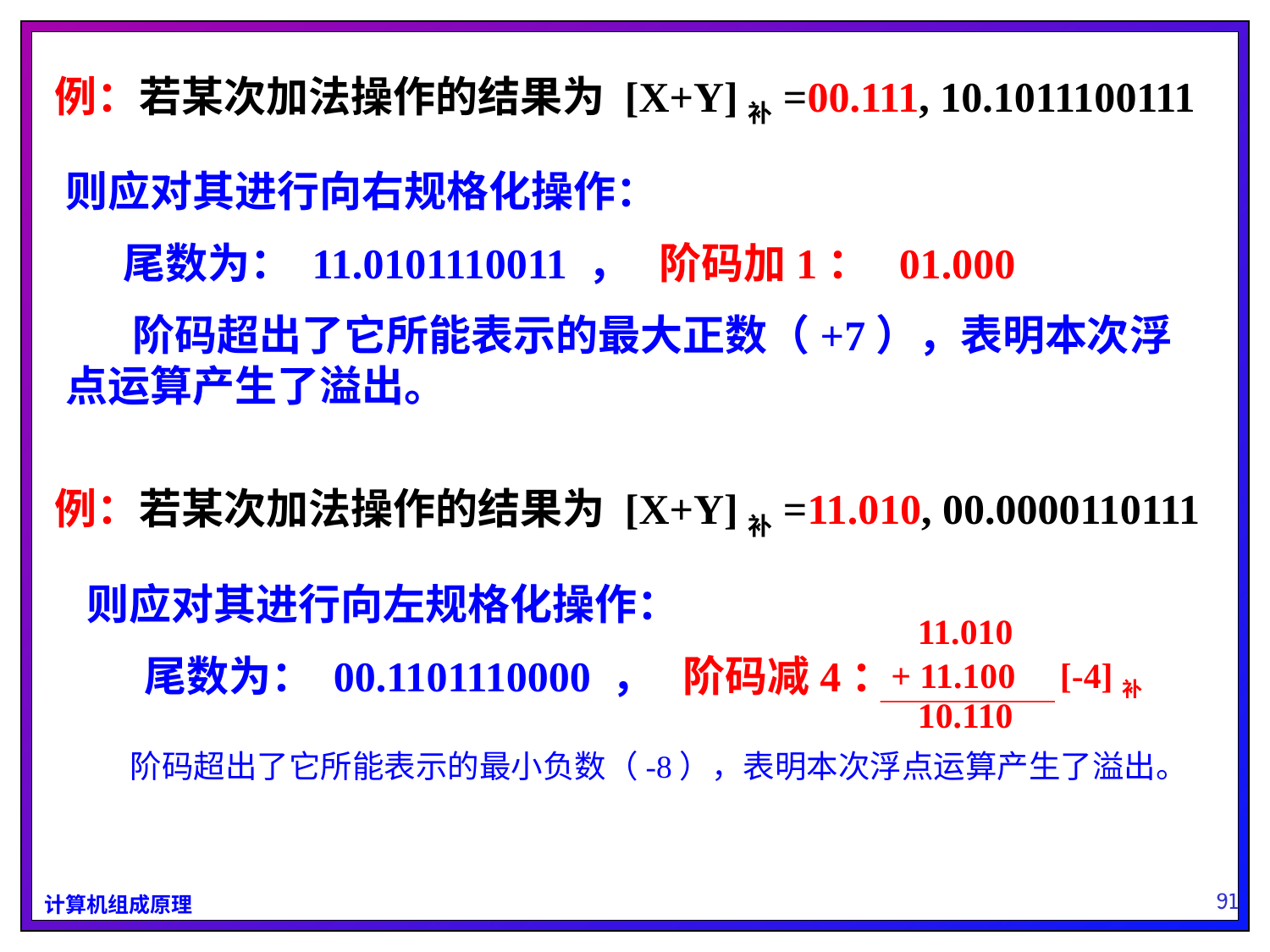

例：若某次加法操作的结果为 [X+Y]补=00.111, 10.1011100111
则应对其进行向右规格化操作：
     尾数为： 11.0101110011 ，   阶码加1：  01.000
      阶码超出了它所能表示的最大正数（+7），表明本次浮点运算产生了溢出。
例：若某次加法操作的结果为 [X+Y]补=11.010, 00.0000110111
则应对其进行向左规格化操作：
     尾数为： 00.1101110000 ，   阶码减4：
   11.010
+ 11.100     [-4]补
   10.110

     阶码超出了它所能表示的最小负数（-8），表明本次浮点运算产生了溢出。